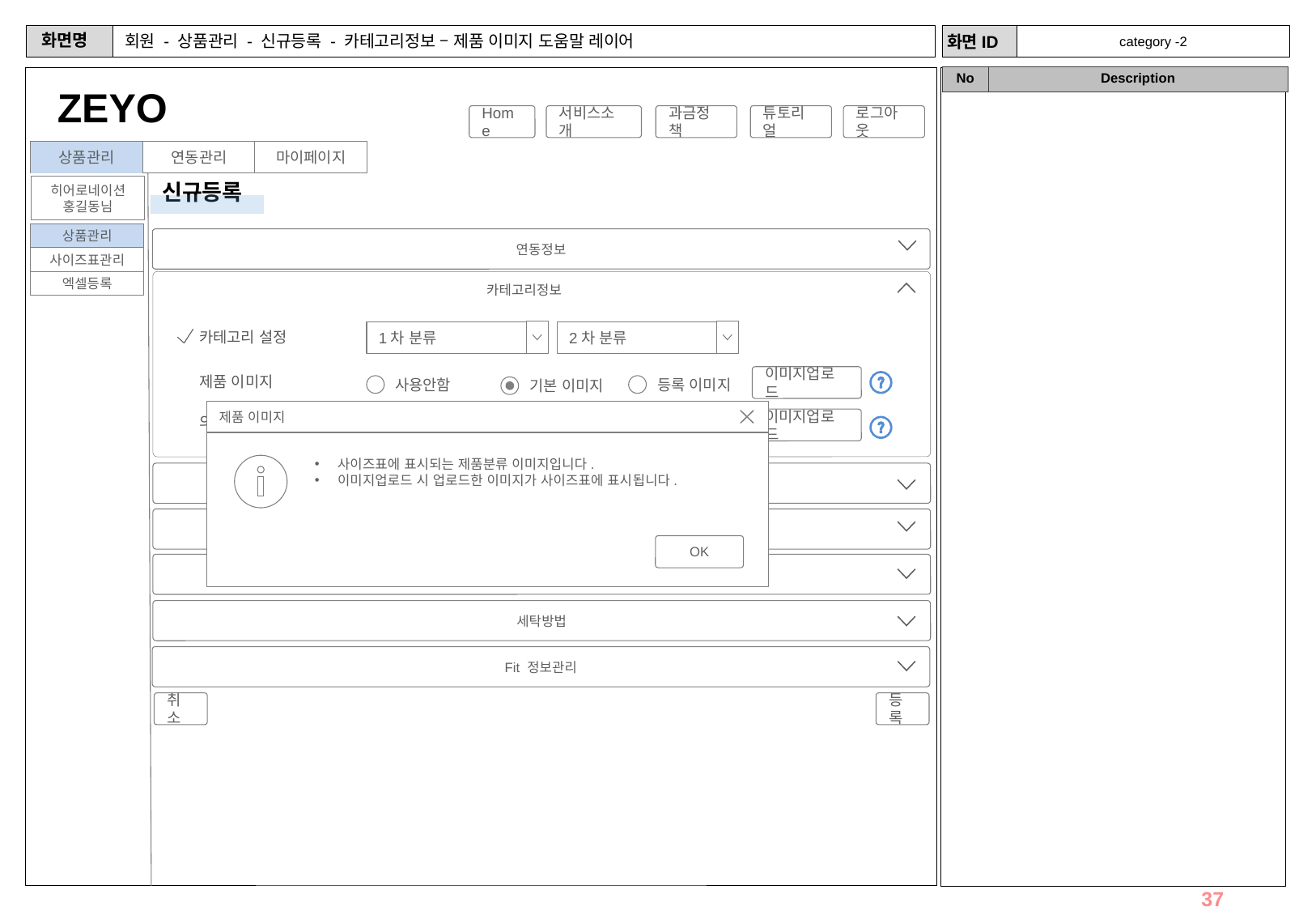

# 회원 - 상품관리 - 신규등록 - 카테고리정보 – 제품 이미지 도움말 레이어
category -2
ZEYO
Home
서비스소개
과금정책
튜토리얼
로그아웃
상품관리
연동관리
마이페이지
신규등록

히어로네이션
홍길동님
상품관리
연동정보

사이즈표관리
엑셀등록

카테고리정보

1차 분류

2차 분류

카테고리 설정

제품 이미지
이미지업로드
사용안함

등록 이미지

기본 이미지

제품 이미지

사이즈표에 표시되는 제품분류 이미지입니다.
이미지업로드 시 업로드한 이미지가 사이즈표에 표시됩니다.

Abort
Cancel
OK
의류 사이즈 측정 방법
이미지업로드
사용안함

기본 이미지

등록 이미지

기본정보관리

옵션관리

사이즈 치수 관리

세탁방법

Fit 정보관리

취소
등록
37